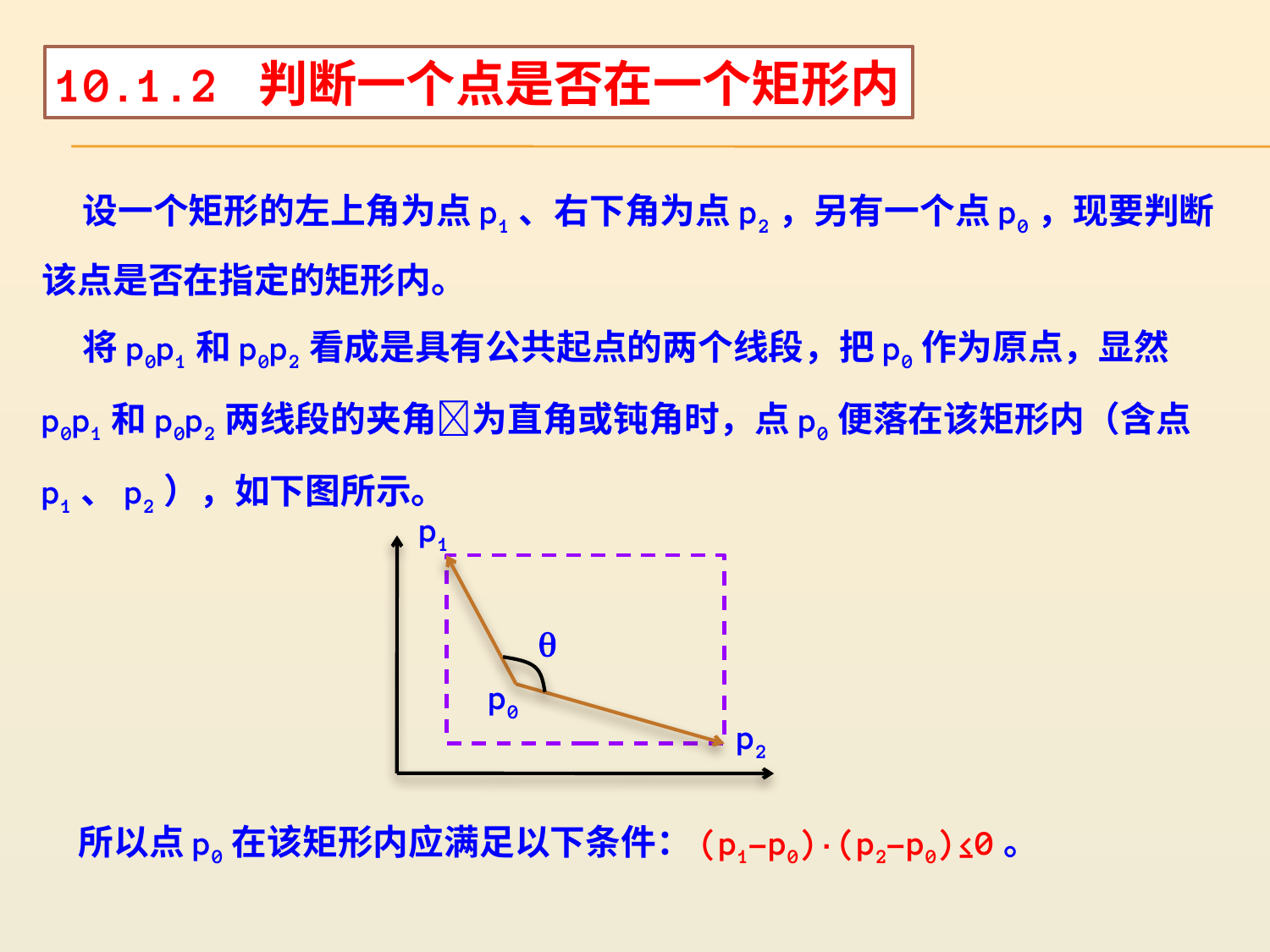

10.1.2 判断一个点是否在一个矩形内
    设一个矩形的左上角为点p1、右下角为点p2，另有一个点p0，现要判断该点是否在指定的矩形内。
    将p0p1和p0p2看成是具有公共起点的两个线段，把p0作为原点，显然p0p1和p0p2两线段的夹角θ为直角或钝角时，点p0便落在该矩形内（含点p1、p2），如下图所示。
p1

θ

p0
p2
 所以点p0在该矩形内应满足以下条件：(p1-p0)·(p2-p0)≤0。